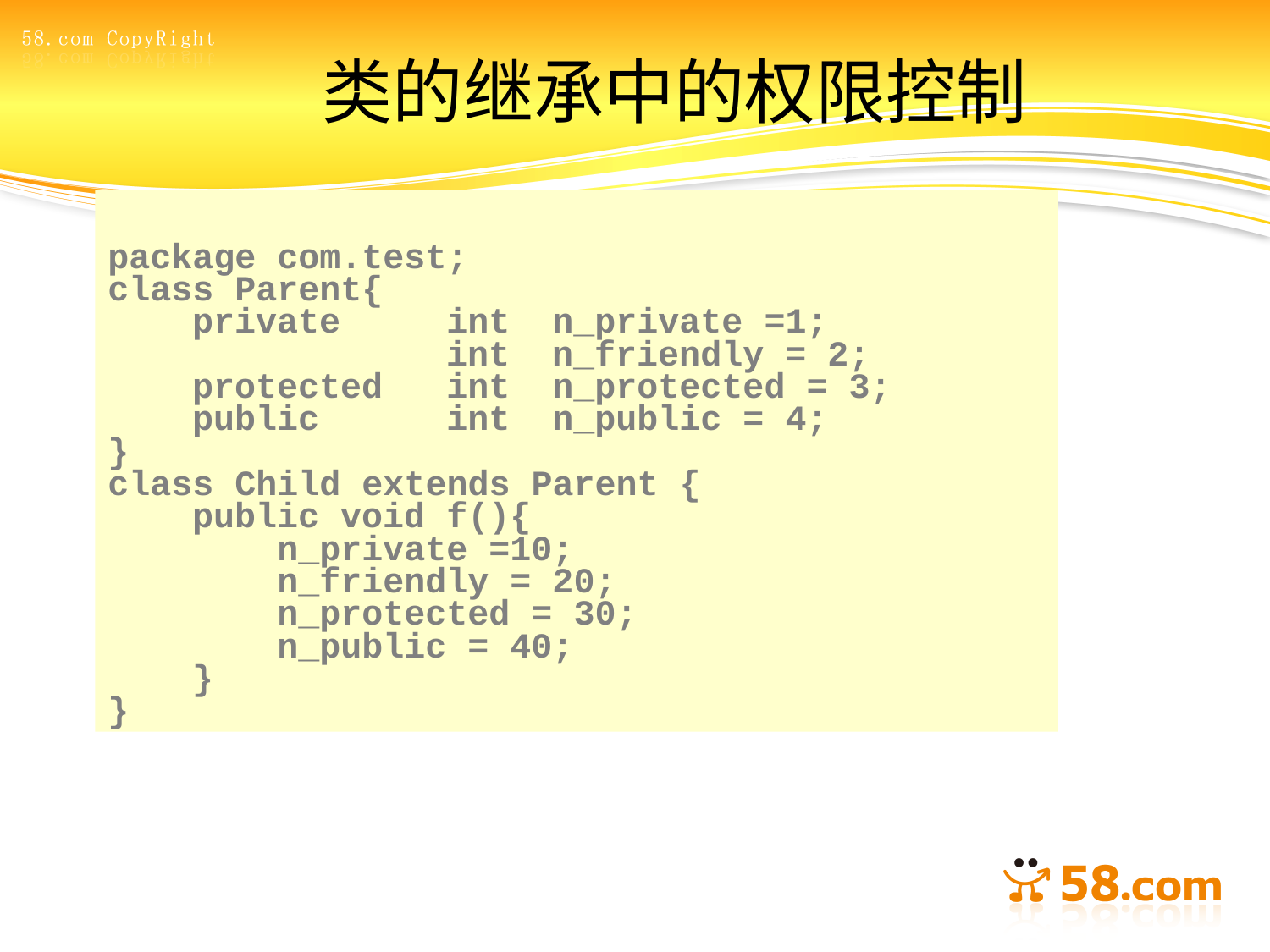

# 类的继承中的权限控制

package com.test;
class Parent{
    private     int  n_private =1;
                int  n_friendly = 2;
    protected   int  n_protected = 3;
    public      int  n_public = 4;
}
class Child extends Parent {
    public void f(){
        n_private =10;
        n_friendly = 20;
        n_protected = 30;
        n_public = 40;
    }
}